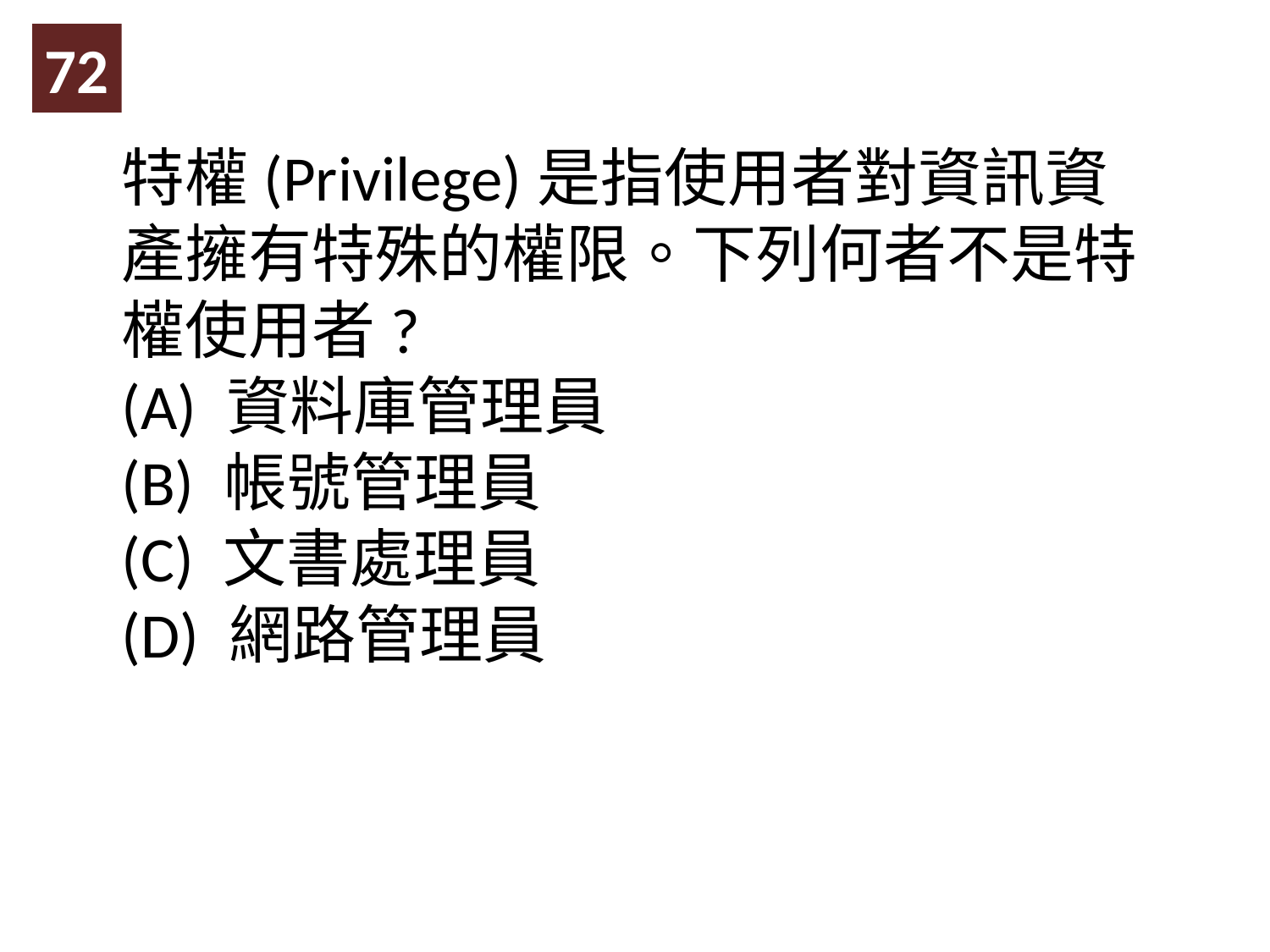

72
特權(Privilege)是指使用者對資訊資產擁有特殊的權限。下列何者不是特權使用者?
(A) 資料庫管理員
(B) 帳號管理員
(C) 文書處理員
(D) 網路管理員